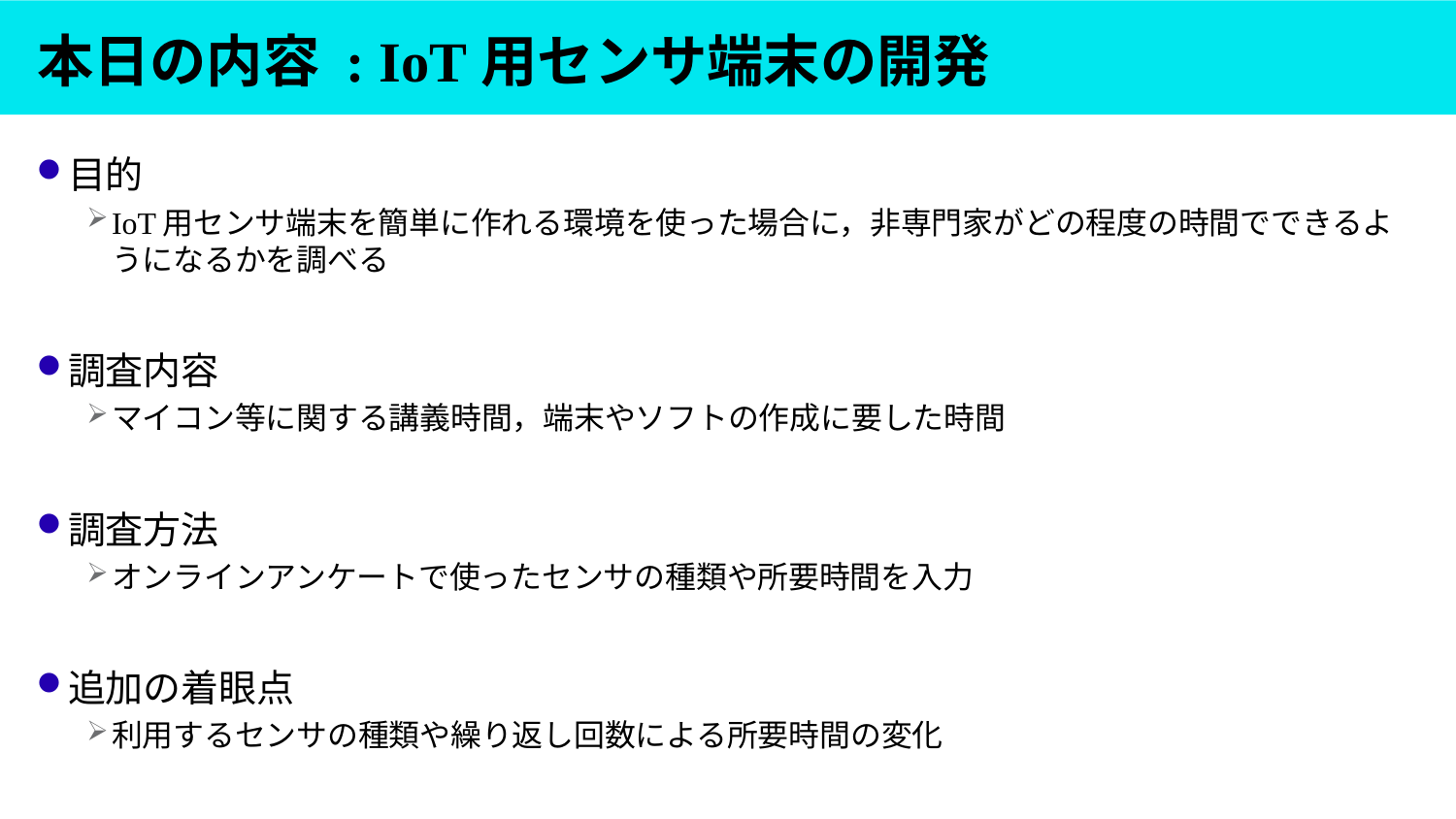

# 本日の内容 : IoT用センサ端末の開発
目的
IoT用センサ端末を簡単に作れる環境を使った場合に，非専門家がどの程度の時間でできるようになるかを調べる

調査内容
マイコン等に関する講義時間，端末やソフトの作成に要した時間

調査方法
オンラインアンケートで使ったセンサの種類や所要時間を入力

追加の着眼点
利用するセンサの種類や繰り返し回数による所要時間の変化